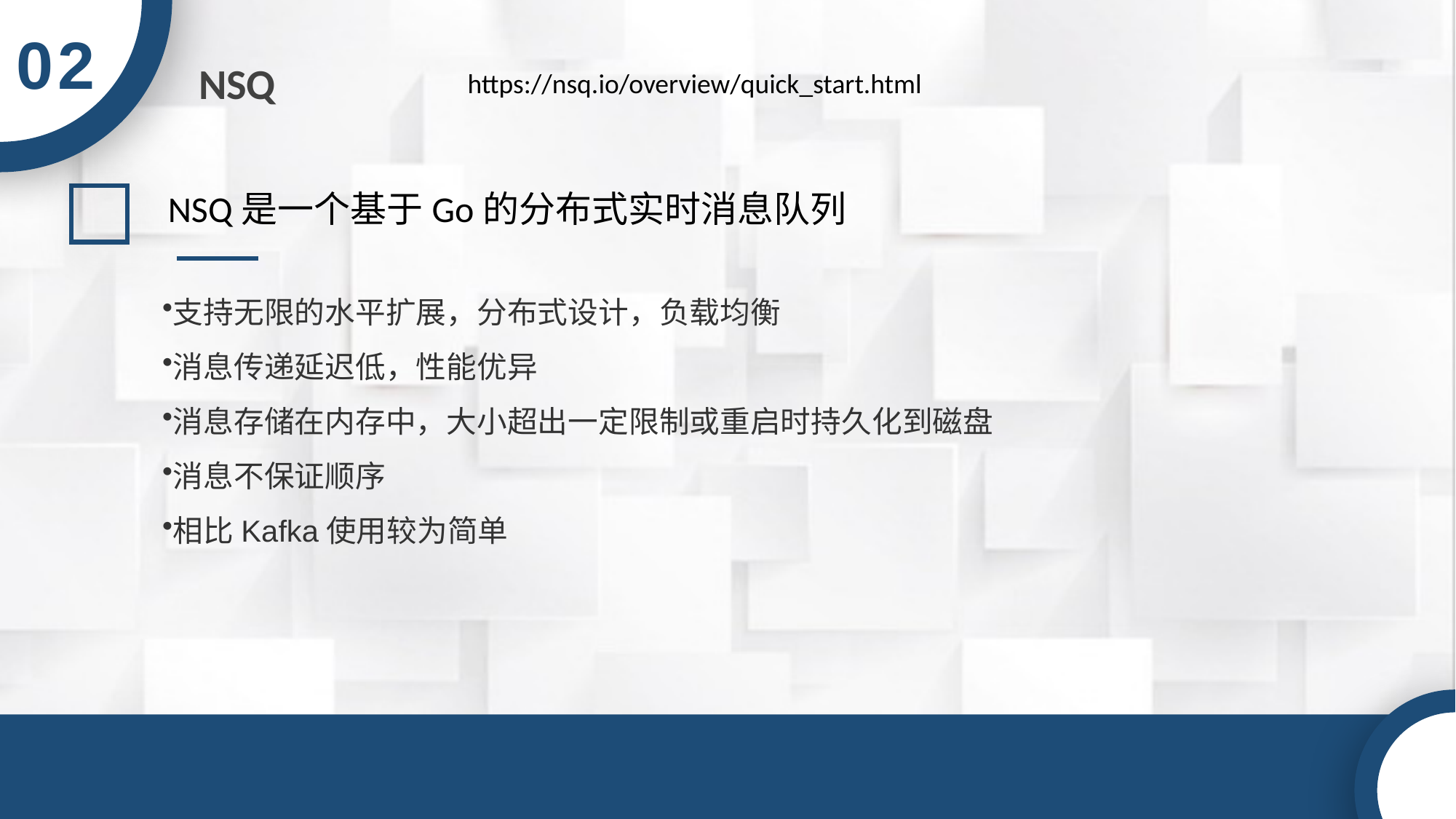

02
NSQ
https://nsq.io/overview/quick_start.html

NSQ是一个基于Go的分布式实时消息队列
支持无限的水平扩展，分布式设计，负载均衡
消息传递延迟低，性能优异
消息存储在内存中，大小超出一定限制或重启时持久化到磁盘
消息不保证顺序
相比Kafka使用较为简单